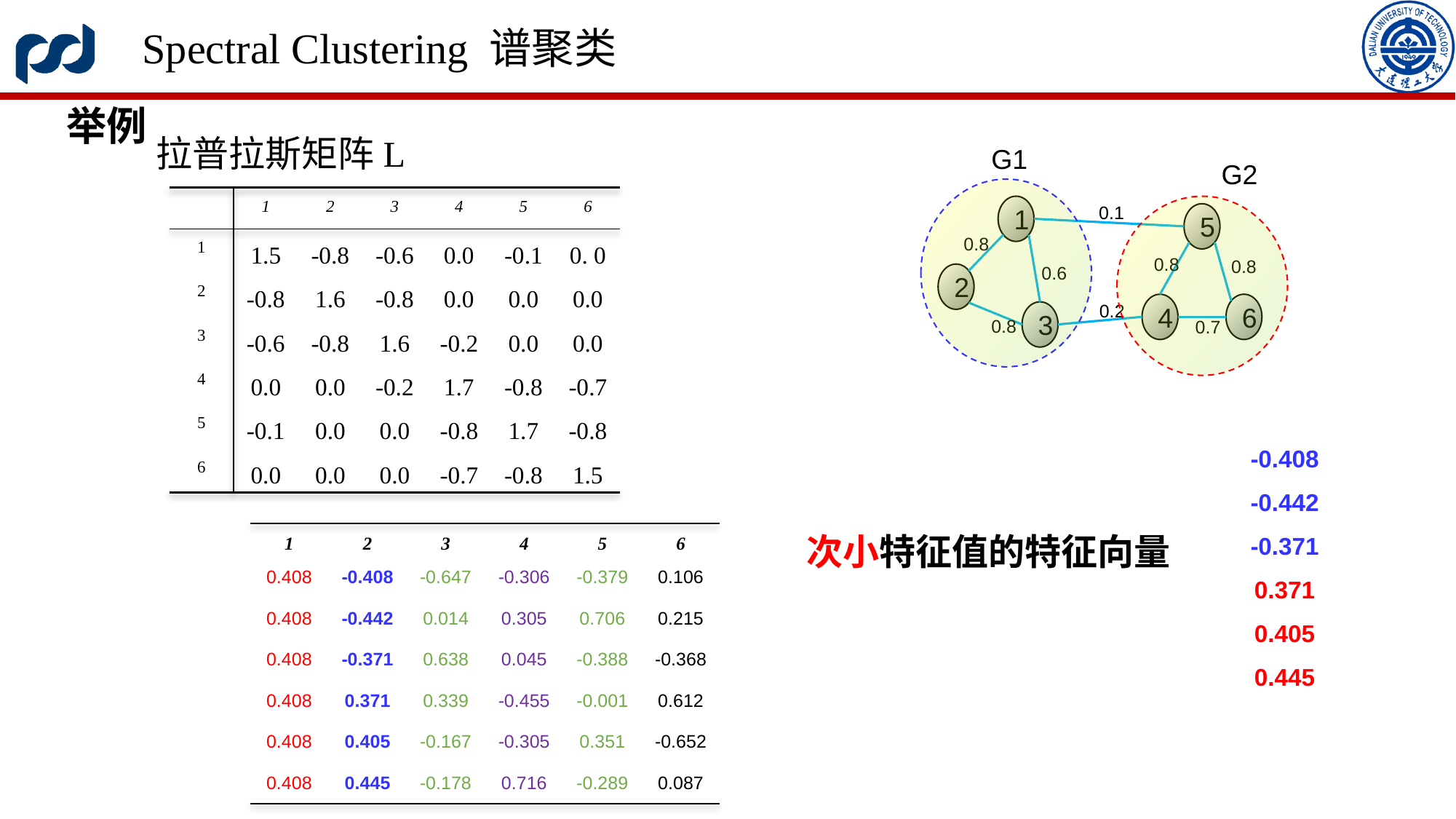

Spectral Clustering 谱聚类
举例
拉普拉斯矩阵L
G1
G2

|  | 1 | 2 | 3 | 4 | 5 | 6 |
| --- | --- | --- | --- | --- | --- | --- |
| 1 | 1.5 | -0.8 | -0.6 | 0.0 | -0.1 | 0. 0 |
| 2 | -0.8 | 1.6 | -0.8 | 0.0 | 0.0 | 0.0 |
| 3 | -0.6 | -0.8 | 1.6 | -0.2 | 0.0 | 0.0 |
| 4 | 0.0 | 0.0 | -0.2 | 1.7 | -0.8 | -0.7 |
| 5 | -0.1 | 0.0 | 0.0 | -0.8 | 1.7 | -0.8 |
| 6 | 0.0 | 0.0 | 0.0 | -0.7 | -0.8 | 1.5 |
1
0.1
5
0.8
0.8
0.8
0.6
2
4
6
0.2
3
0.8
0.7
| -0.408 |
| --- |
| -0.442 |
| -0.371 |
| 0.371 |
| 0.405 |
| 0.445 |
次小特征值的特征向量
| 1 | 2 | 3 | 4 | 5 | 6 |
| --- | --- | --- | --- | --- | --- |
| 0.408 | -0.408 | -0.647 | -0.306 | -0.379 | 0.106 |
| 0.408 | -0.442 | 0.014 | 0.305 | 0.706 | 0.215 |
| 0.408 | -0.371 | 0.638 | 0.045 | -0.388 | -0.368 |
| 0.408 | 0.371 | 0.339 | -0.455 | -0.001 | 0.612 |
| 0.408 | 0.405 | -0.167 | -0.305 | 0.351 | -0.652 |
| 0.408 | 0.445 | -0.178 | 0.716 | -0.289 | 0.087 |